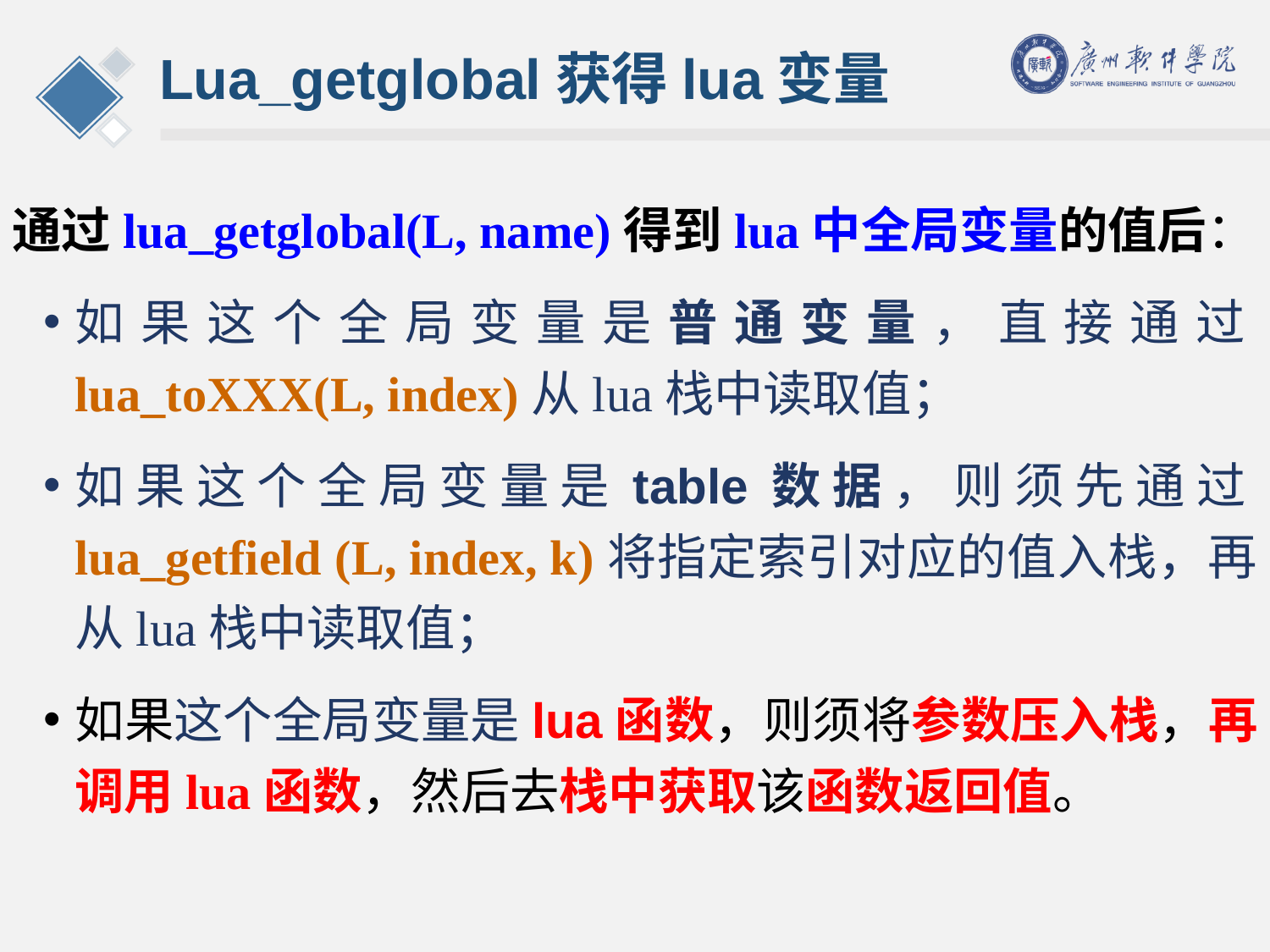

# Lua_getglobal获得lua变量
通过lua_getglobal(L, name)得到lua中全局变量的值后：
如果这个全局变量是普通变量，直接通过lua_toXXX(L, index)从lua栈中读取值；
如果这个全局变量是table数据，则须先通过lua_getfield (L, index, k)将指定索引对应的值入栈，再从lua栈中读取值；
如果这个全局变量是lua函数，则须将参数压入栈，再调用lua函数，然后去栈中获取该函数返回值。